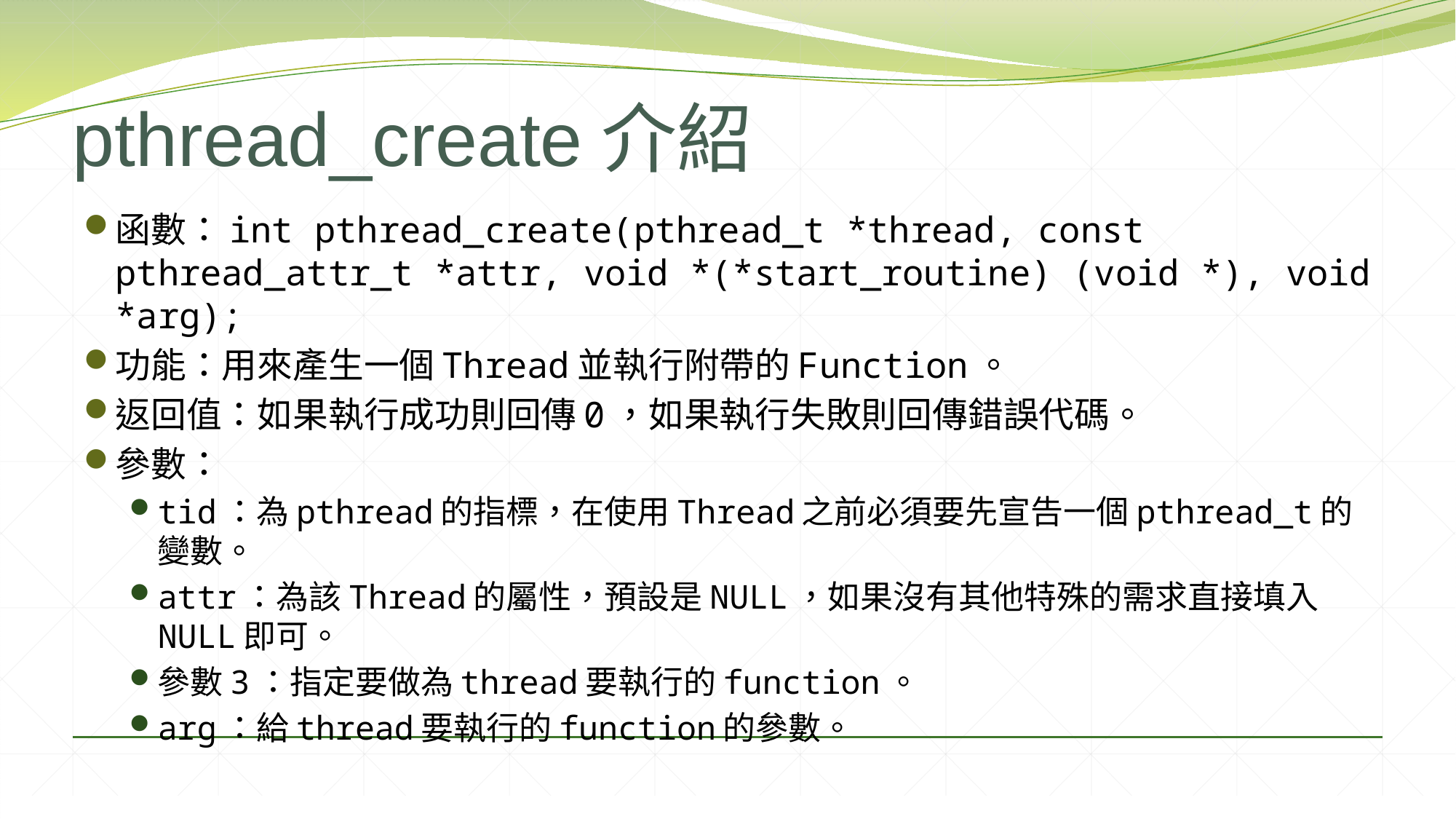

# pthread_create介紹
函數：int pthread_create(pthread_t *thread, const pthread_attr_t *attr, void *(*start_routine) (void *), void *arg);
功能：用來產生一個Thread並執行附帶的Function。
返回值：如果執行成功則回傳0，如果執行失敗則回傳錯誤代碼。
參數：
tid：為pthread的指標，在使用Thread之前必須要先宣告一個pthread_t的變數。
attr：為該Thread的屬性，預設是NULL，如果沒有其他特殊的需求直接填入NULL即可。
參數3：指定要做為thread要執行的function。
arg：給thread要執行的function的參數。